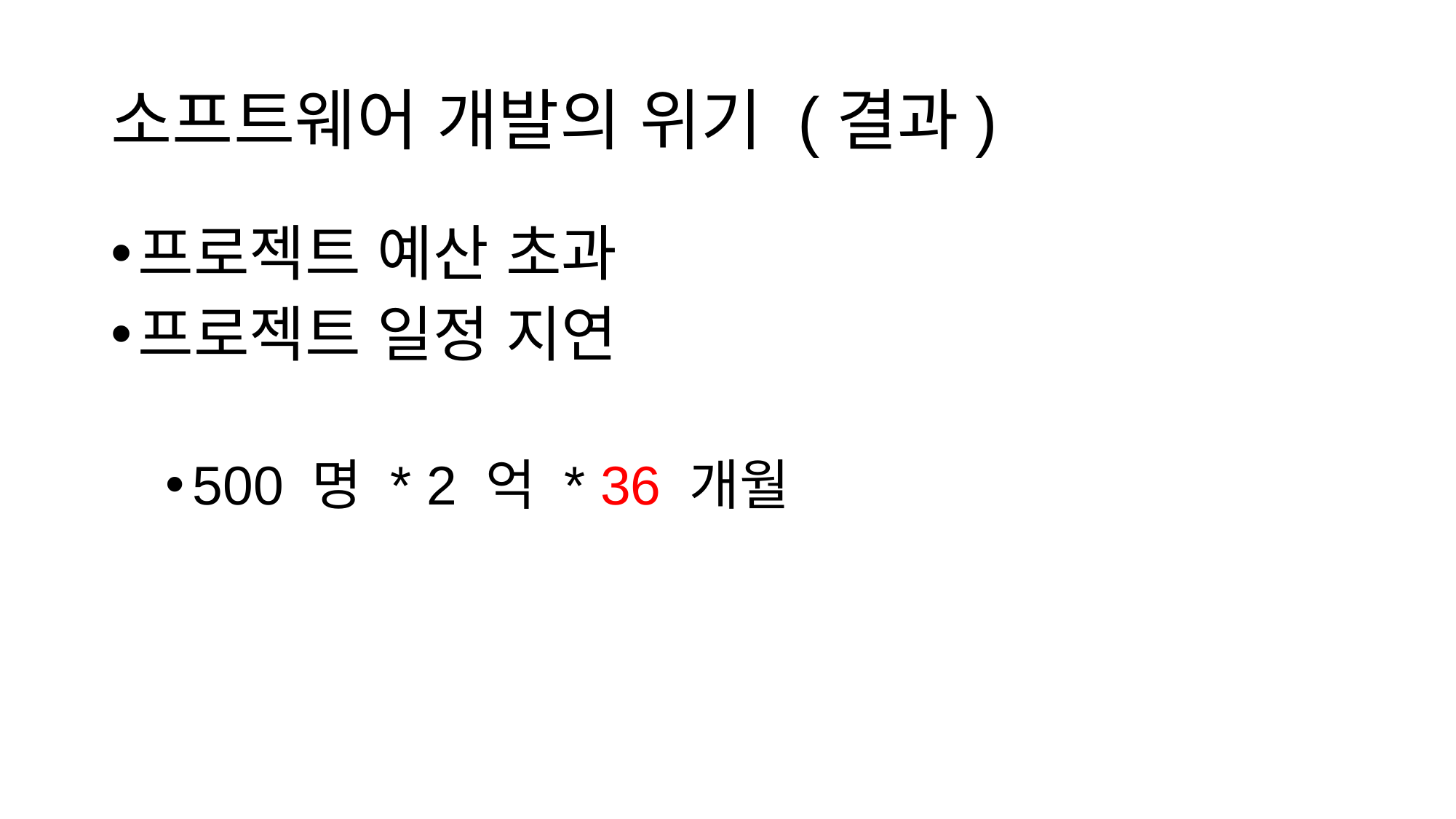

# 소프트웨어 개발의 위기 (결과)
프로젝트 예산 초과
프로젝트 일정 지연

500 명 * 2 억 * 36 개월